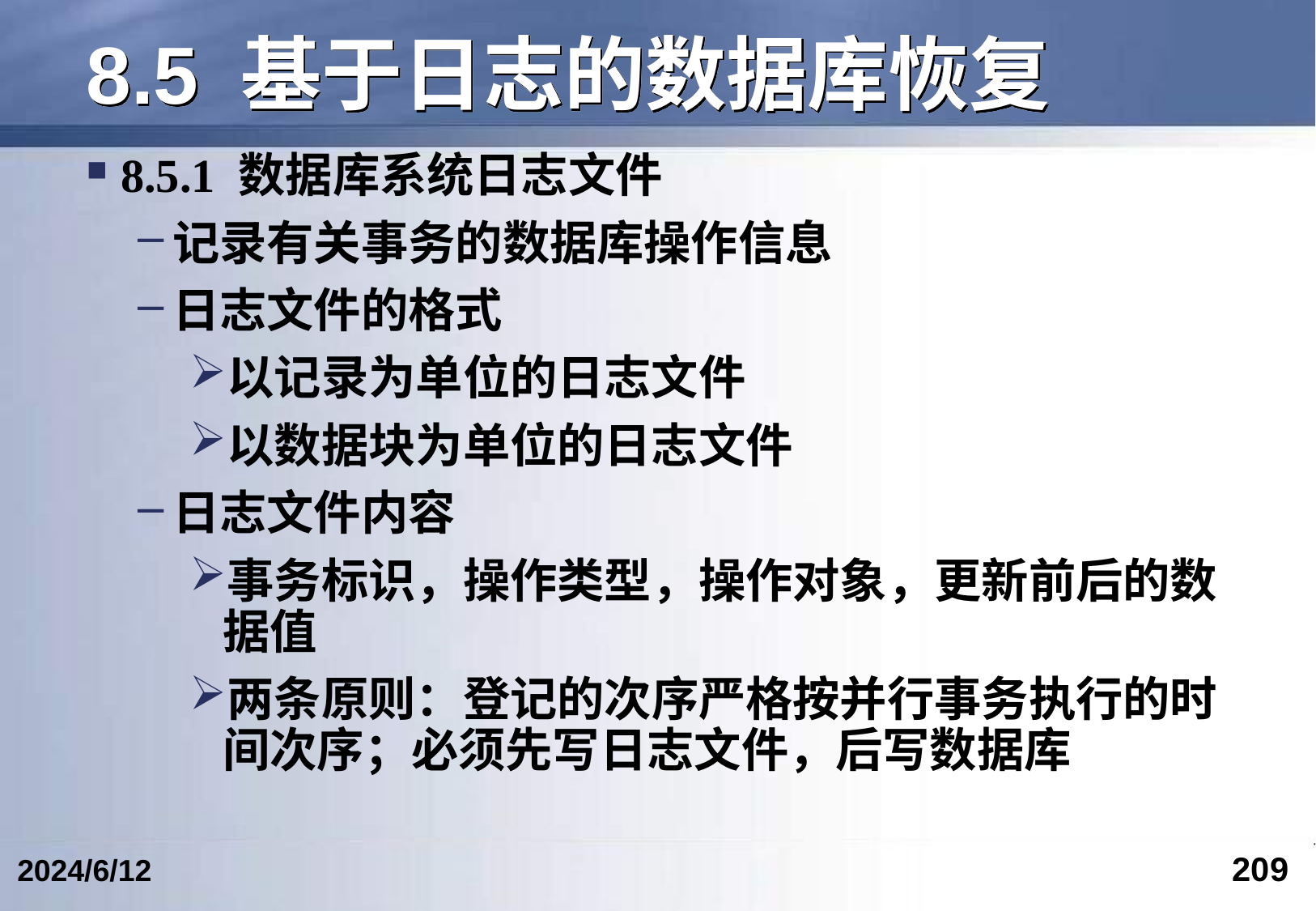

# 8.5 基于日志的数据库恢复
8.5.1 数据库系统日志文件
记录有关事务的数据库操作信息
日志文件的格式
以记录为单位的日志文件
以数据块为单位的日志文件
日志文件内容
事务标识，操作类型，操作对象，更新前后的数据值
两条原则：登记的次序严格按并行事务执行的时间次序；必须先写日志文件，后写数据库
209
2024/6/12